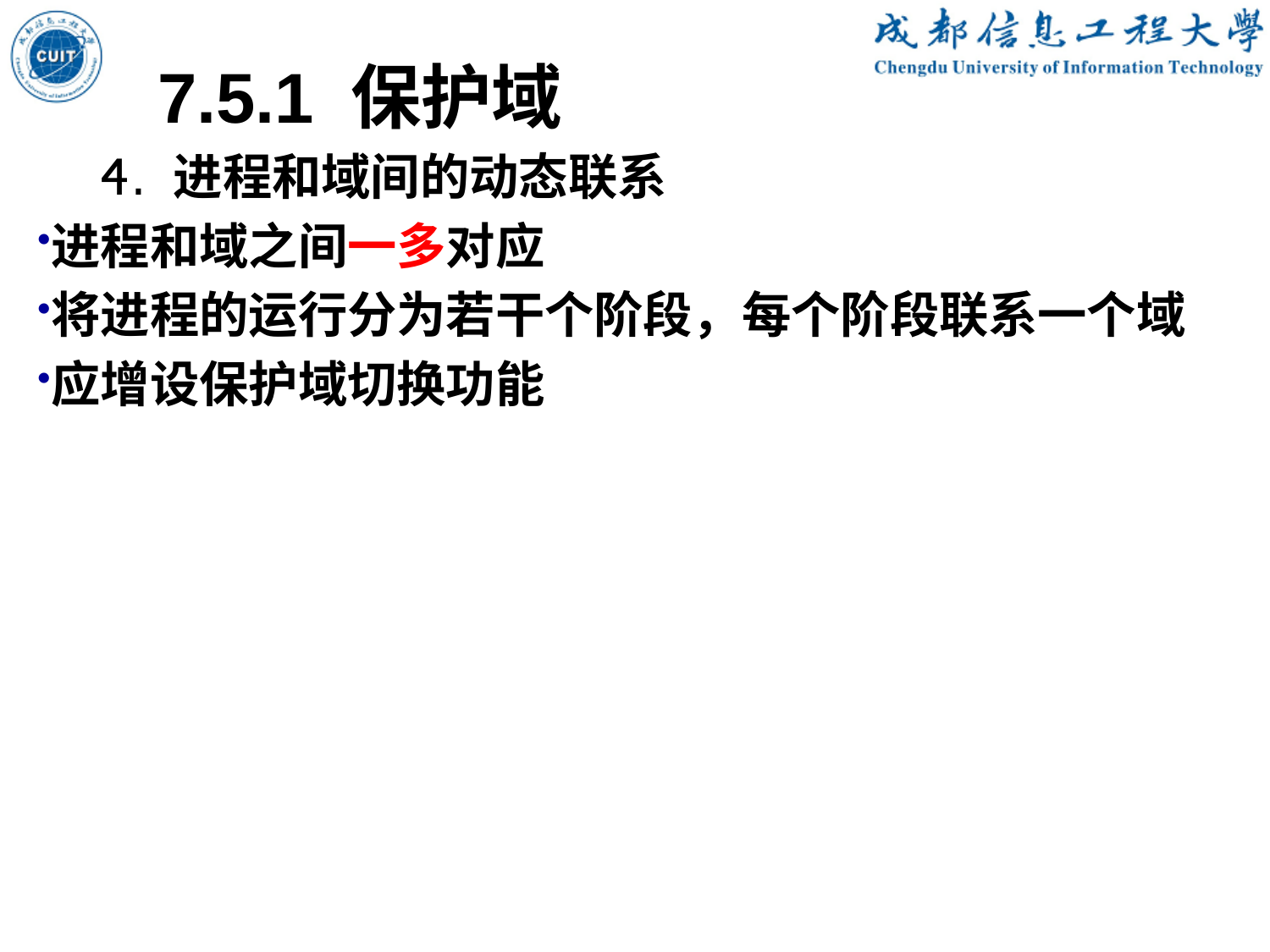

7.5.1 保护域
4. 进程和域间的动态联系
进程和域之间一多对应
将进程的运行分为若干个阶段，每个阶段联系一个域
应增设保护域切换功能